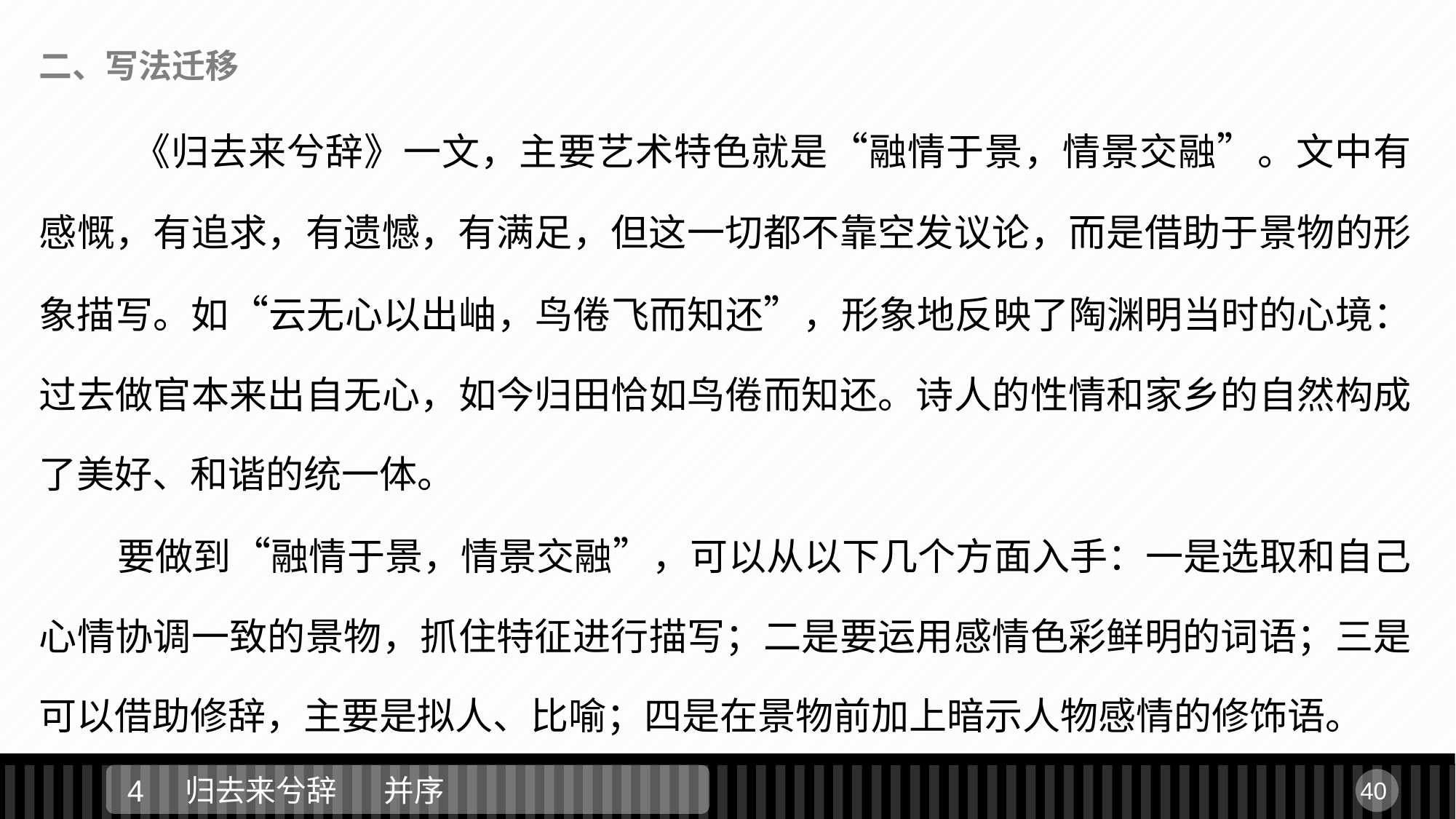

二、写法迁移
        《归去来兮辞》一文，主要艺术特色就是“融情于景，情景交融”。文中有感慨，有追求，有遗憾，有满足，但这一切都不靠空发议论，而是借助于景物的形象描写。如“云无心以出岫，鸟倦飞而知还”，形象地反映了陶渊明当时的心境：过去做官本来出自无心，如今归田恰如鸟倦而知还。诗人的性情和家乡的自然构成了美好、和谐的统一体。
        要做到“融情于景，情景交融”，可以从以下几个方面入手：一是选取和自己心情协调一致的景物，抓住特征进行描写；二是要运用感情色彩鲜明的词语；三是可以借助修辞，主要是拟人、比喻；四是在景物前加上暗示人物感情的修饰语。